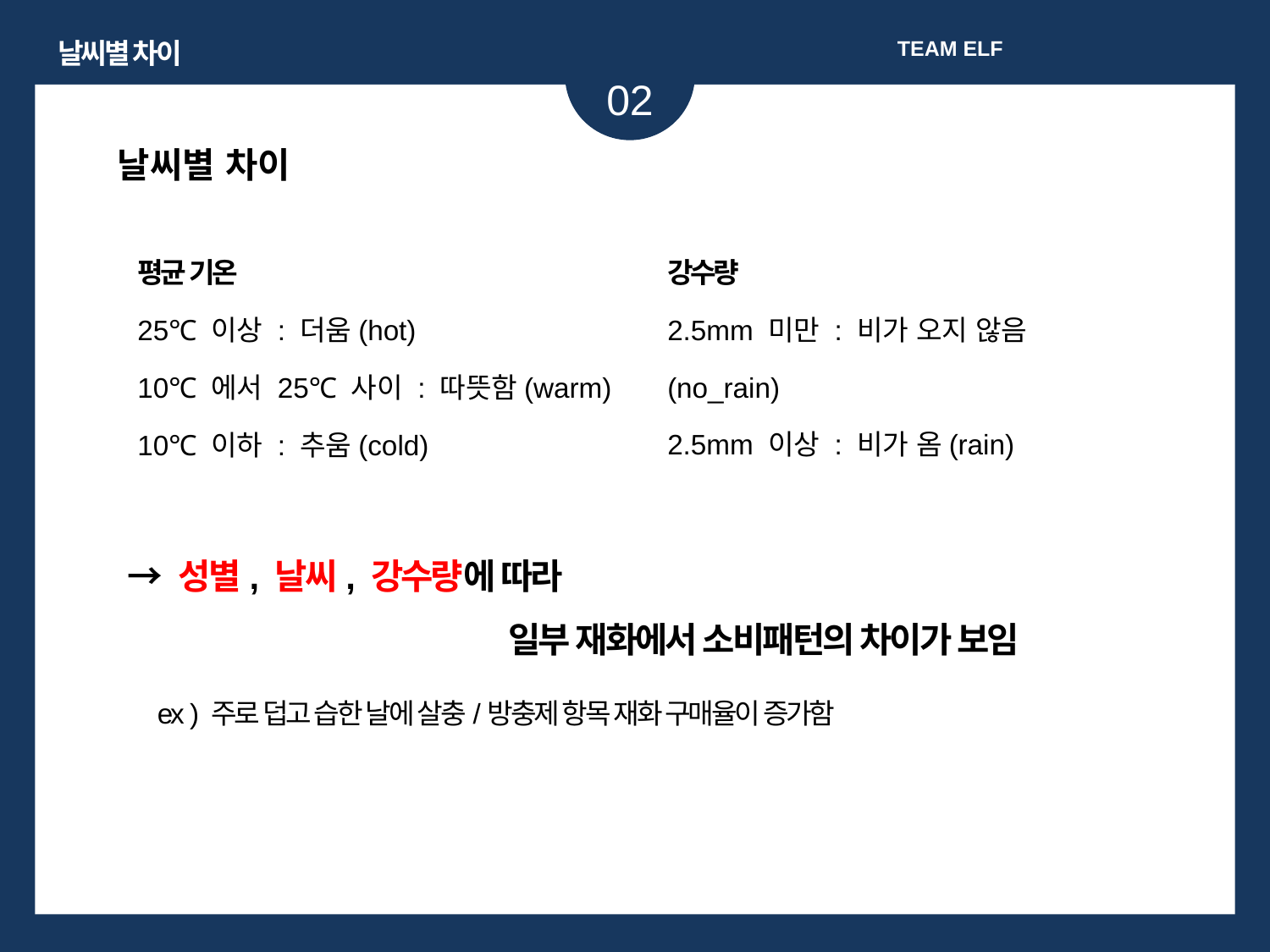

날씨별 차이
TEAM ELF
02

날씨별 차이
강수량
2.5mm 미만 : 비가 오지 않음(no_rain)
2.5mm 이상 : 비가 옴(rain)

평균 기온
25℃ 이상 : 더움(hot)
10℃ 에서 25℃ 사이 : 따뜻함(warm)
10℃ 이하 : 추움(cold)

→ 성별, 날씨, 강수량에 따라
			일부 재화에서 소비패턴의 차이가 보임
ex ) 주로 덥고 습한 날에 살충/방충제 항목 재화 구매율이 증가함